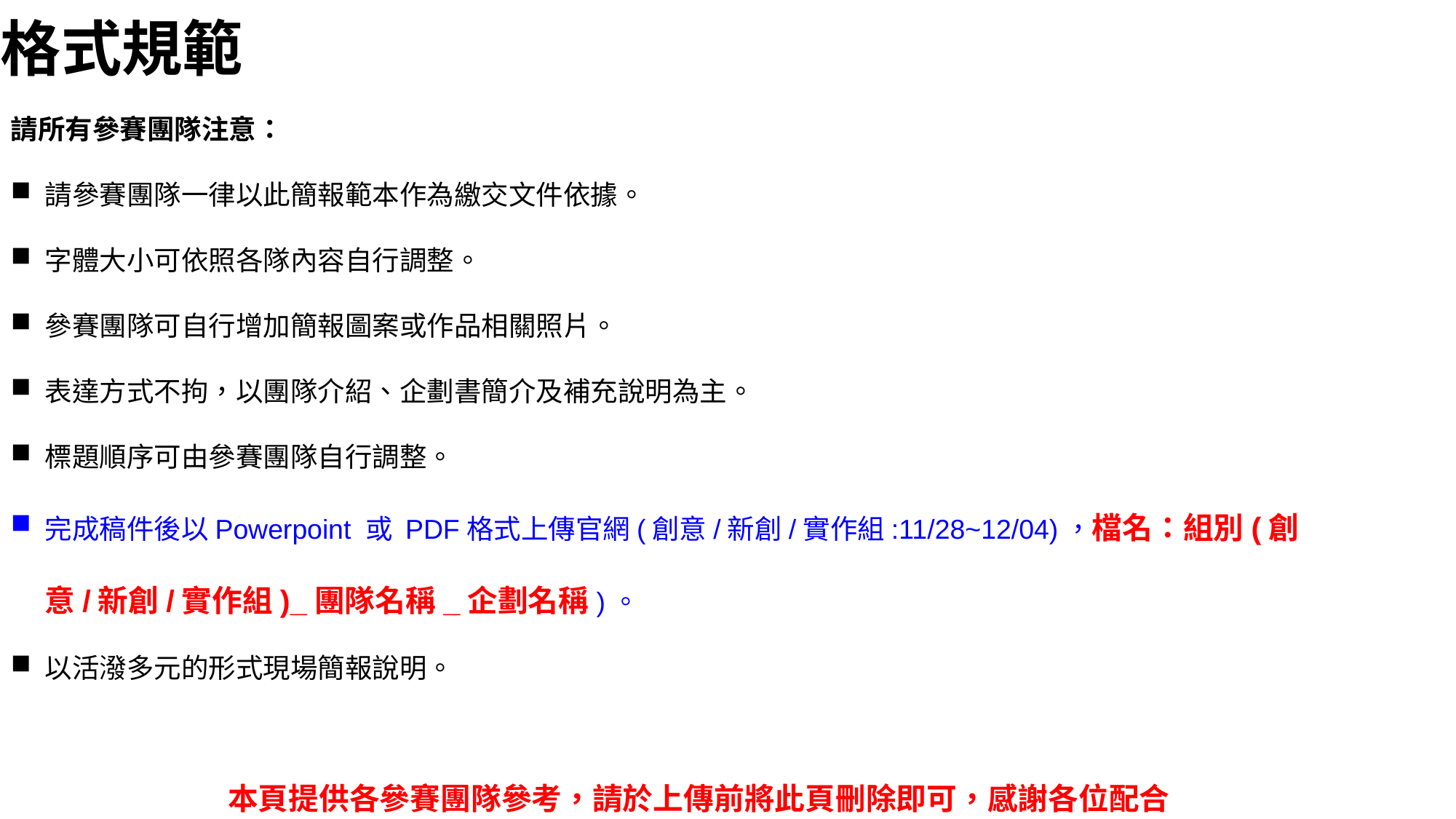

# 格式規範
請所有參賽團隊注意：
請參賽團隊一律以此簡報範本作為繳交文件依據。
字體大小可依照各隊內容自行調整。
參賽團隊可自行增加簡報圖案或作品相關照片。
表達方式不拘，以團隊介紹、企劃書簡介及補充說明為主。
標題順序可由參賽團隊自行調整。
完成稿件後以Powerpoint 或 PDF格式上傳官網(創意/新創/實作組:11/28~12/04)，檔名：組別(創意/新創/實作組)_團隊名稱_企劃名稱)。
以活潑多元的形式現場簡報說明。
本頁提供各參賽團隊參考，請於上傳前將此頁刪除即可，感謝各位配合